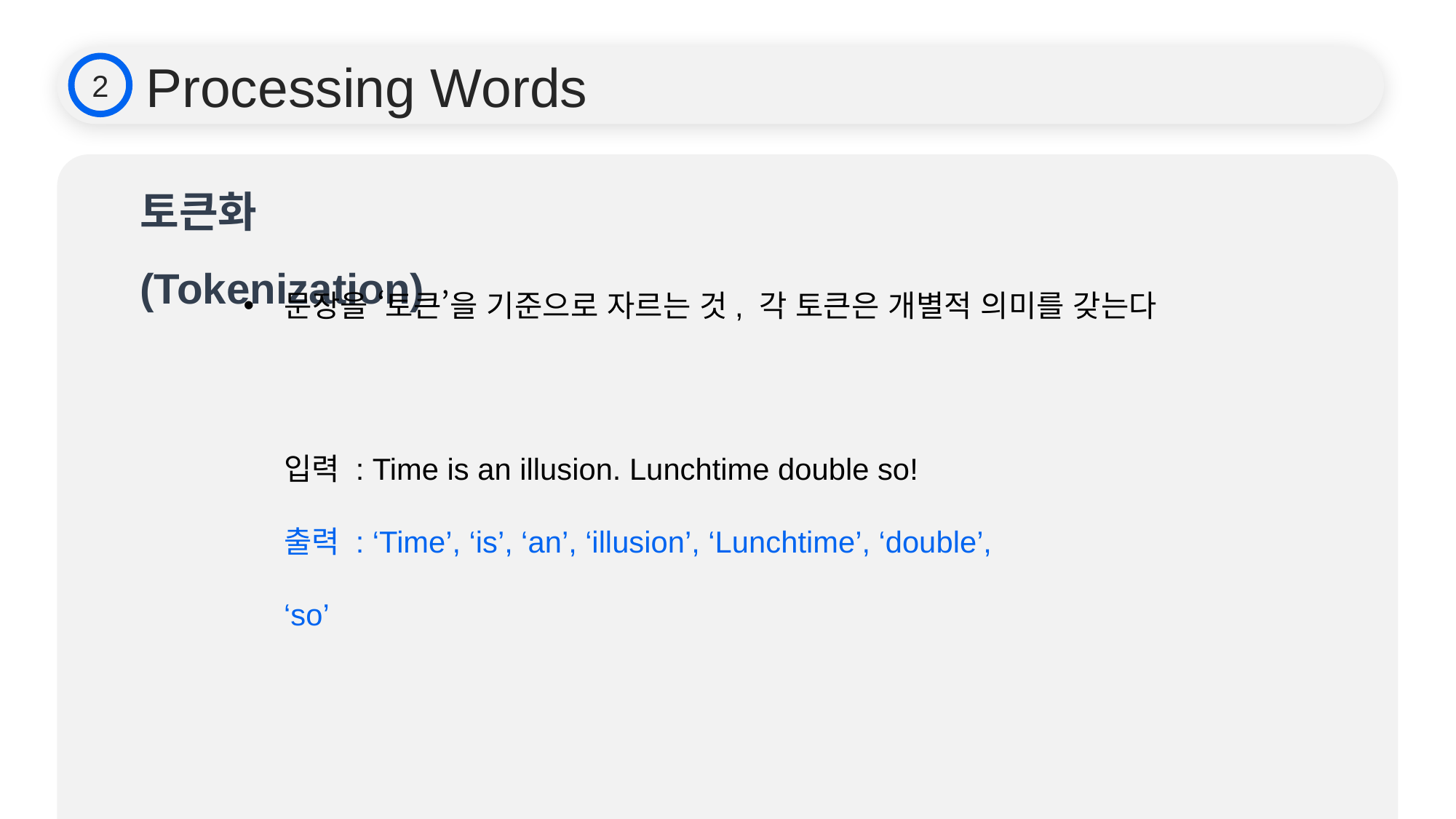

Processing Words
2

토큰화 (Tokenization)
문장을 ‘토큰’을 기준으로 자르는 것, 각 토큰은 개별적 의미를 갖는다
입력 : Time is an illusion. Lunchtime double so!
출력 : ‘Time’, ‘is’, ‘an’, ‘illusion’, ‘Lunchtime’, ‘double’, ‘so’